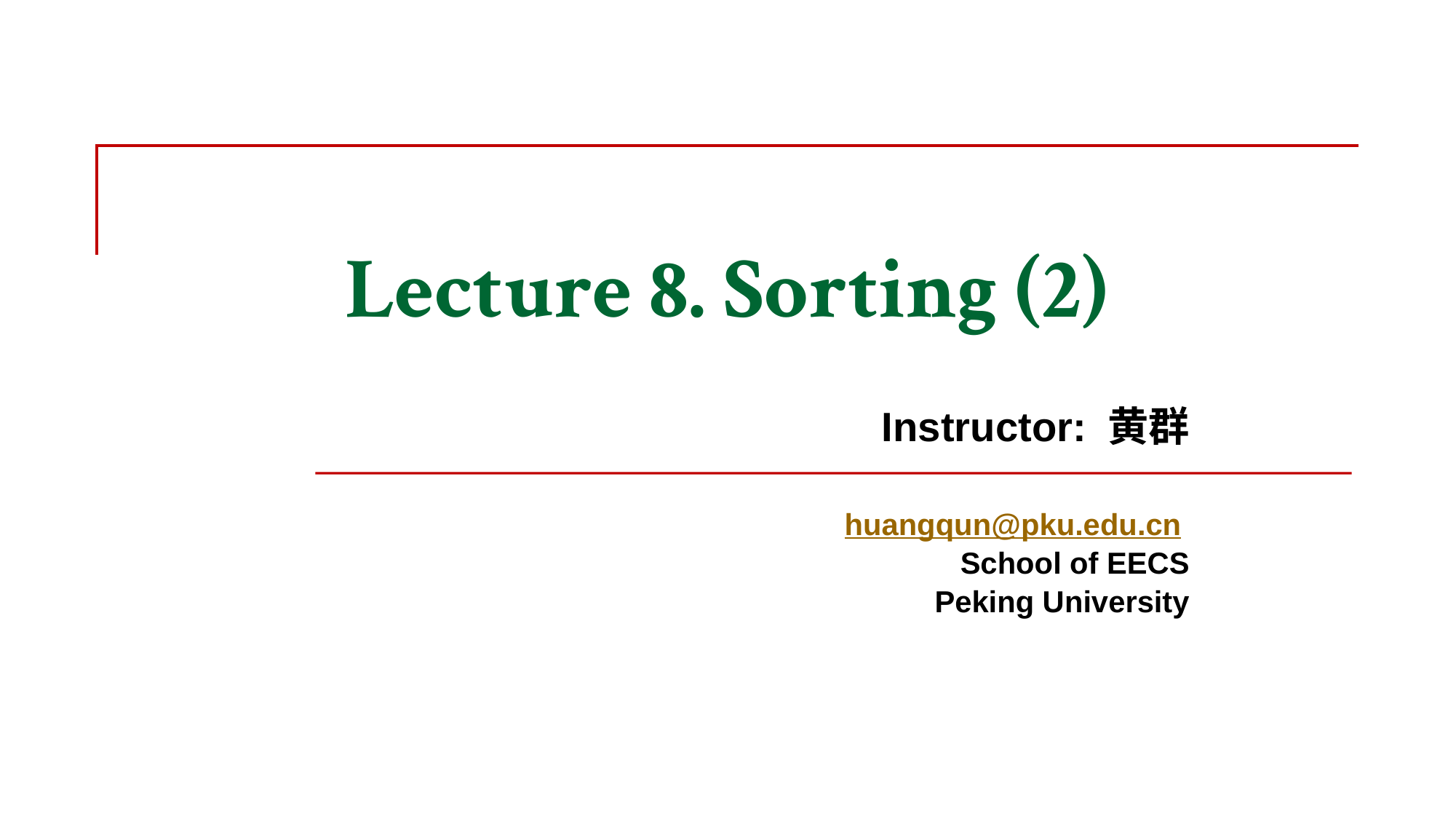

Lecture 8. Sorting (2)
Instructor: 黄群

huangqun@pku.edu.cn
School of EECS
Peking University